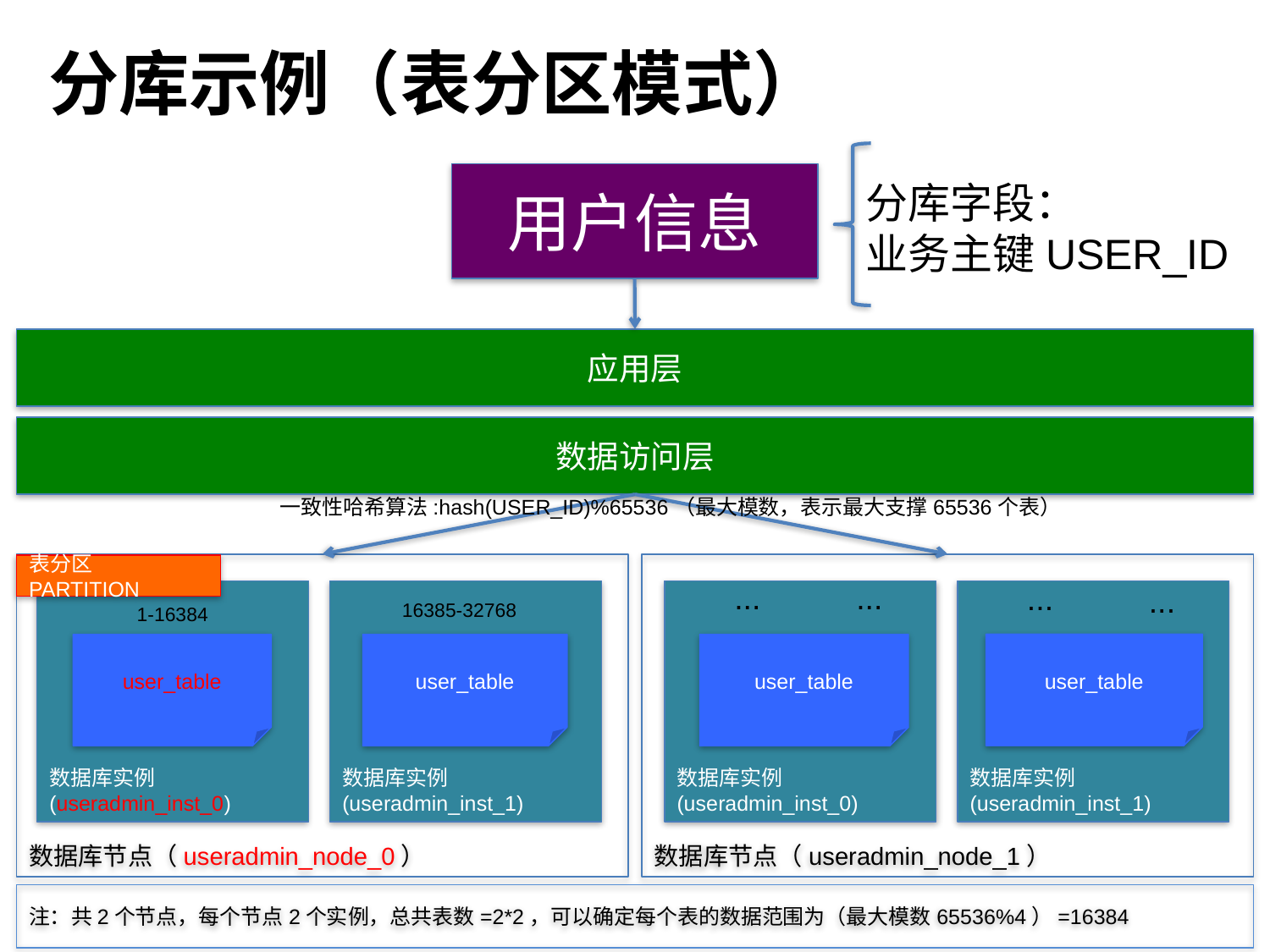

分库示例（表分区模式）

用户信息
分库字段：
业务主键USER_ID
应用层
数据访问层
一致性哈希算法:hash(USER_ID)%65536（最大模数，表示最大支撑65536个表）
数据库节点（useradmin_node_0）
数据库节点（useradmin_node_1）
表分区PARTITION
 ...
 ...
 ...
 ...
数据库实例(useradmin_inst_0)
数据库实例(useradmin_inst_1)
数据库实例(useradmin_inst_0)
数据库实例(useradmin_inst_1)
16385-32768
1-16384
user_table
user_table
user_table
user_table
注：共2个节点，每个节点2个实例，总共表数=2*2，可以确定每个表的数据范围为（最大模数65536%4）=16384